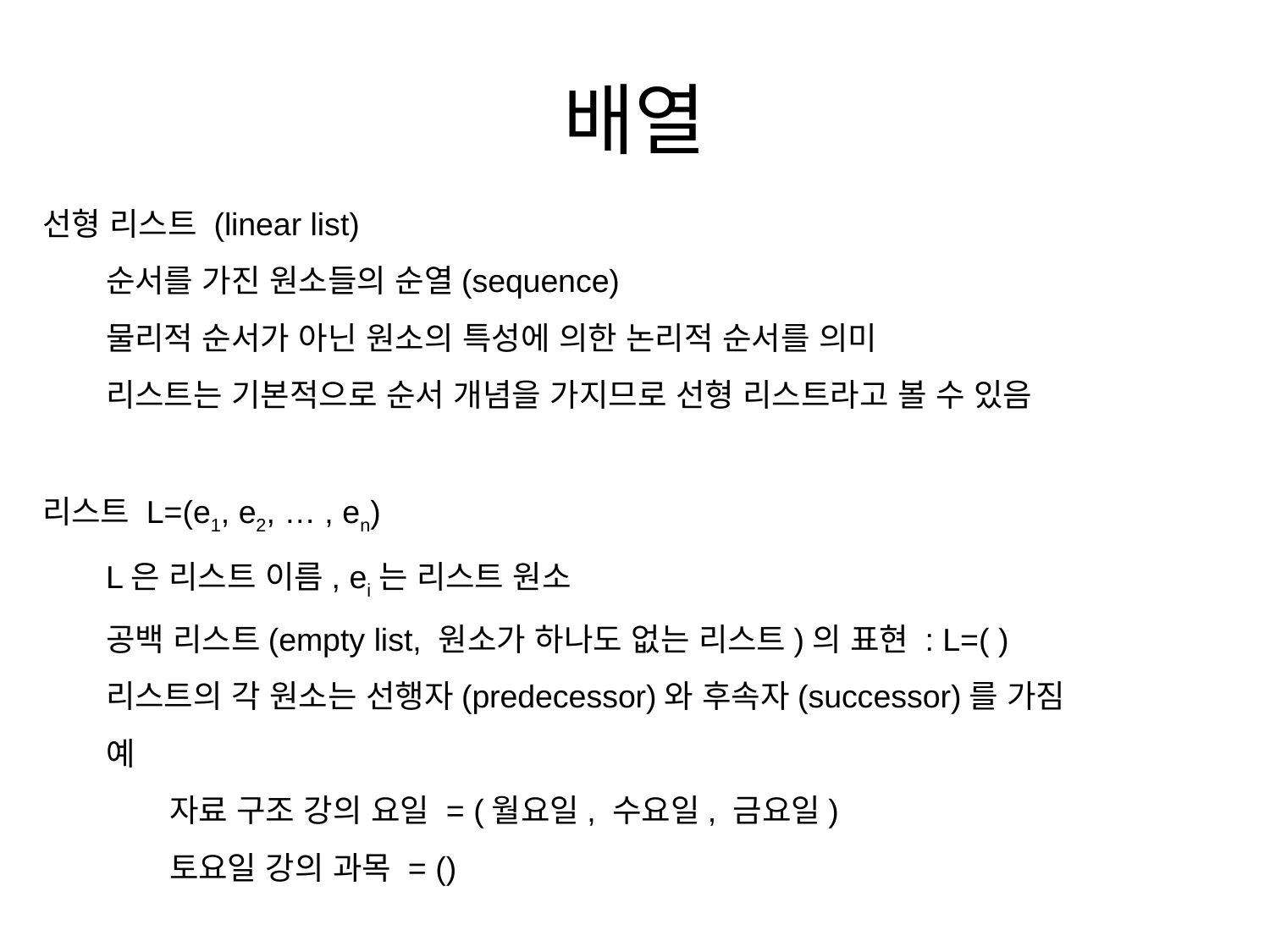

# 배열
선형 리스트 (linear list)
순서를 가진 원소들의 순열(sequence)
물리적 순서가 아닌 원소의 특성에 의한 논리적 순서를 의미
리스트는 기본적으로 순서 개념을 가지므로 선형 리스트라고 볼 수 있음

리스트 L=(e1, e2, … , en)
L은 리스트 이름, ei는 리스트 원소
공백 리스트(empty list, 원소가 하나도 없는 리스트)의 표현 : L=( )
리스트의 각 원소는 선행자(predecessor)와 후속자(successor)를 가짐
예
자료 구조 강의 요일 = (월요일, 수요일, 금요일)
토요일 강의 과목 = ()